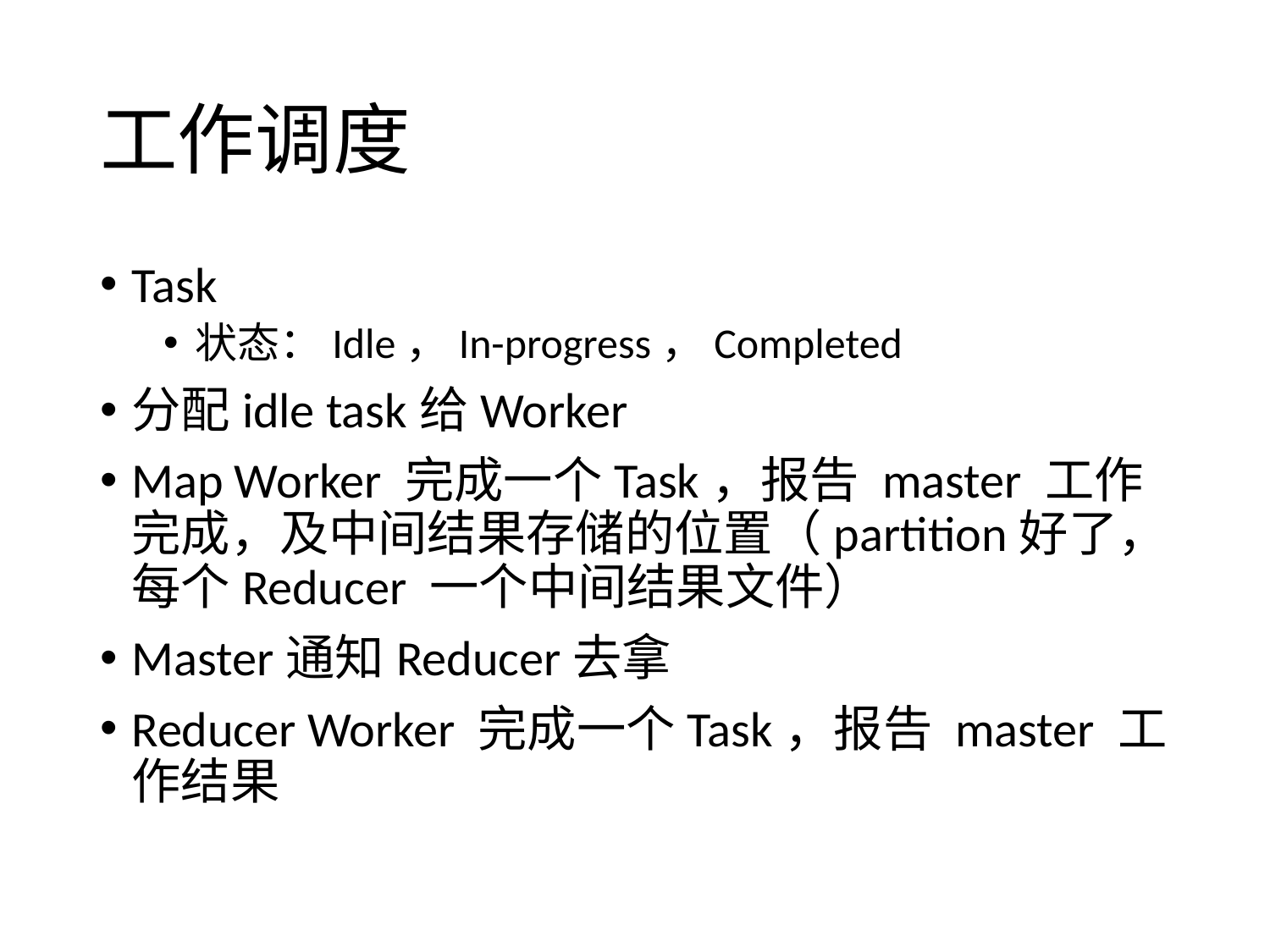

# 工作调度
Task
状态：Idle，In-progress，Completed
分配idle task给Worker
Map Worker 完成一个Task，报告 master 工作完成，及中间结果存储的位置（partition好了，每个Reducer 一个中间结果文件）
Master通知Reducer去拿
Reducer Worker 完成一个Task，报告 master 工作结果